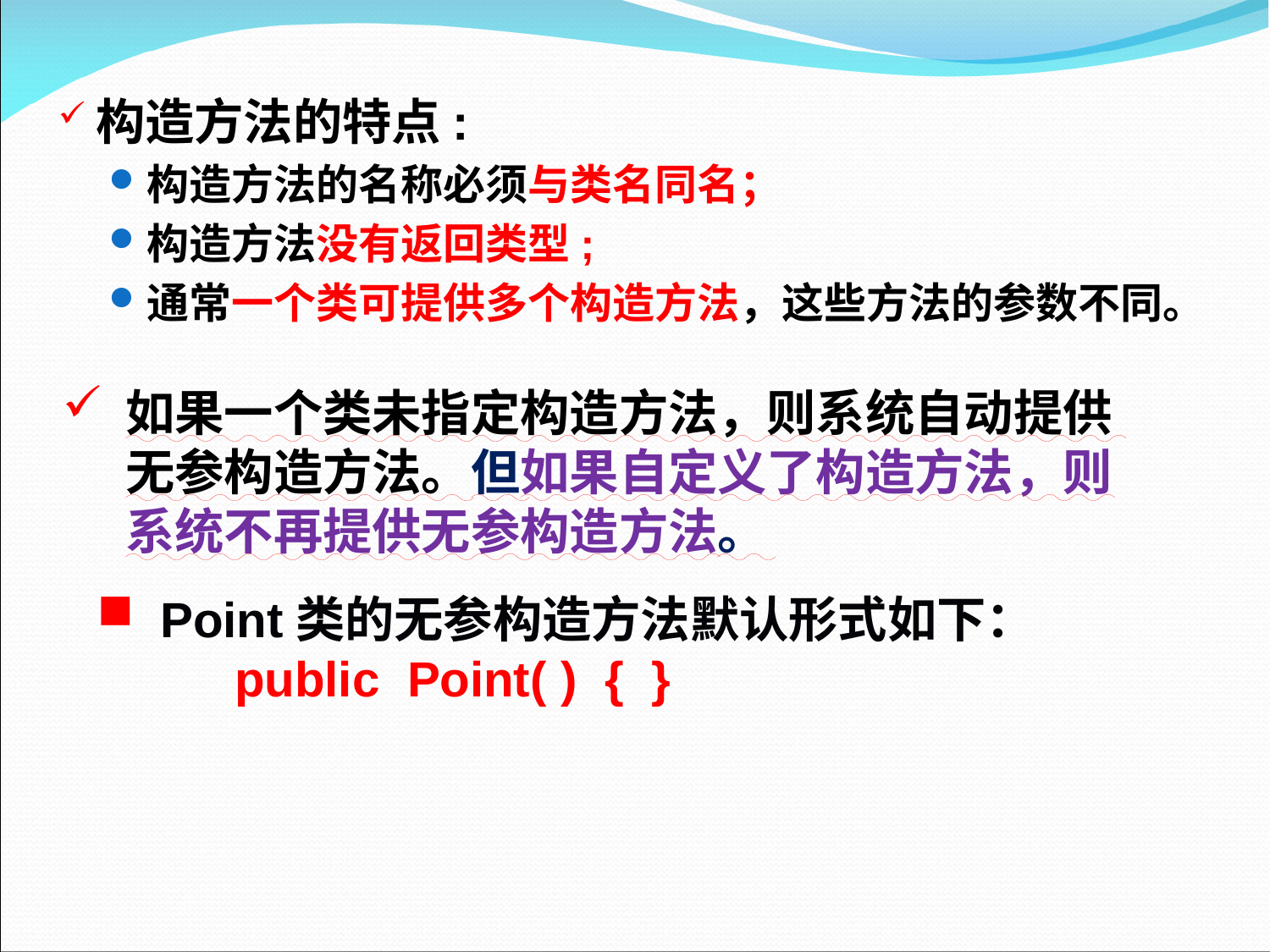

构造方法的特点:
构造方法的名称必须与类名同名；
构造方法没有返回类型;
通常一个类可提供多个构造方法，这些方法的参数不同。
如果一个类未指定构造方法，则系统自动提供无参构造方法。但如果自定义了构造方法，则系统不再提供无参构造方法。
Point类的无参构造方法默认形式如下：
          public  Point( )  {  }